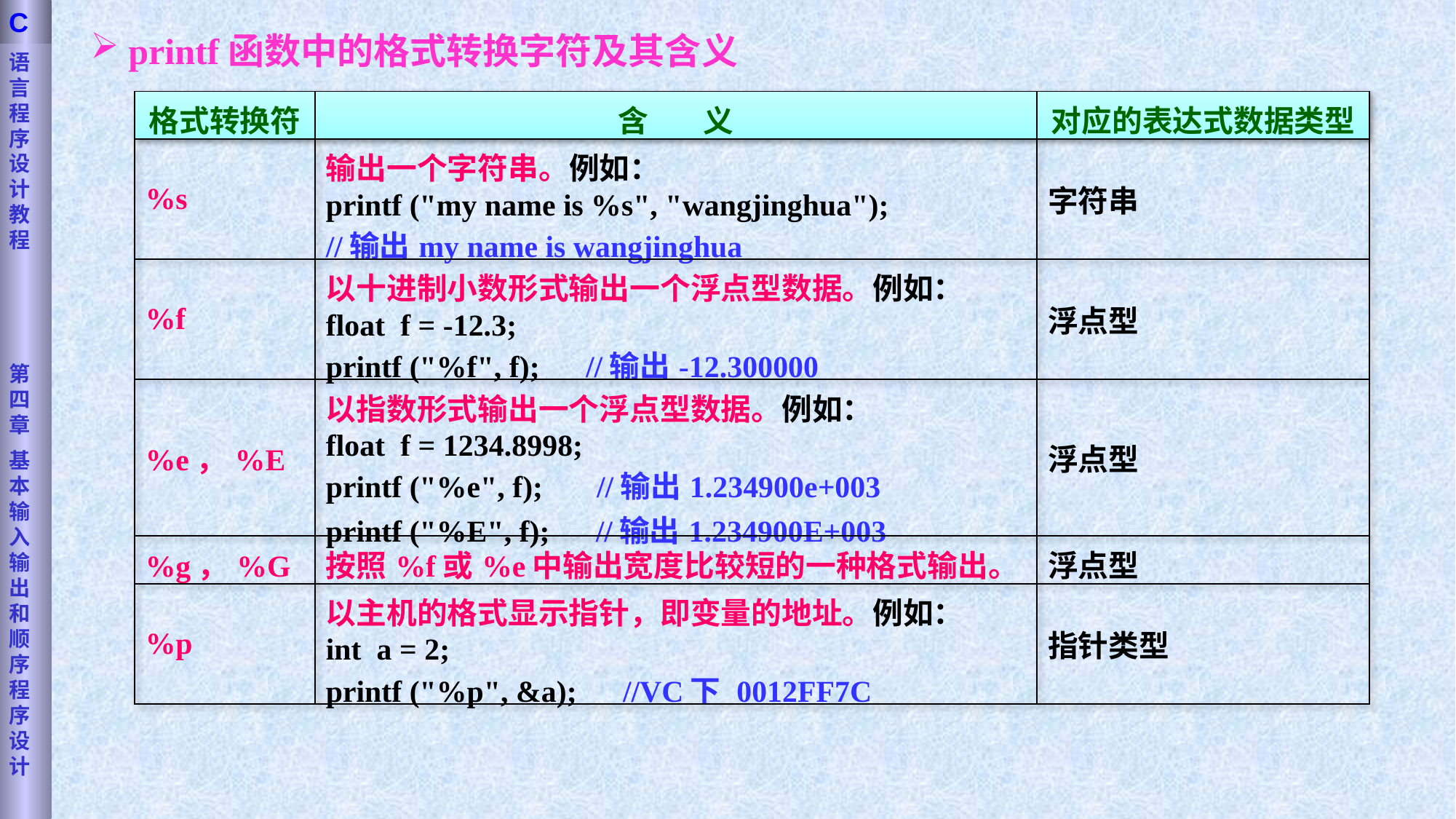

语言程序设计教程

第四章
基本输入输出和顺序程序设计
C
 printf函数中的格式转换字符及其含义
| 格式转换符 | 含 义 | 对应的表达式数据类型 |
| --- | --- | --- |
| %s | 输出一个字符串。例如： printf ("my name is %s", "wangjinghua"); //输出my name is wangjinghua | 字符串 |
| %f | 以十进制小数形式输出一个浮点型数据。例如： float f = -12.3; printf ("%f", f); //输出-12.300000 | 浮点型 |
| %e，%E | 以指数形式输出一个浮点型数据。例如： float f = 1234.8998; printf ("%e", f); //输出1.234900e+003 printf ("%E", f); //输出1.234900E+003 | 浮点型 |
| %g，%G | 按照%f或%e中输出宽度比较短的一种格式输出。 | 浮点型 |
| %p | 以主机的格式显示指针，即变量的地址。例如： int a = 2; printf ("%p", &a); //VC下 0012FF7C | 指针类型 |